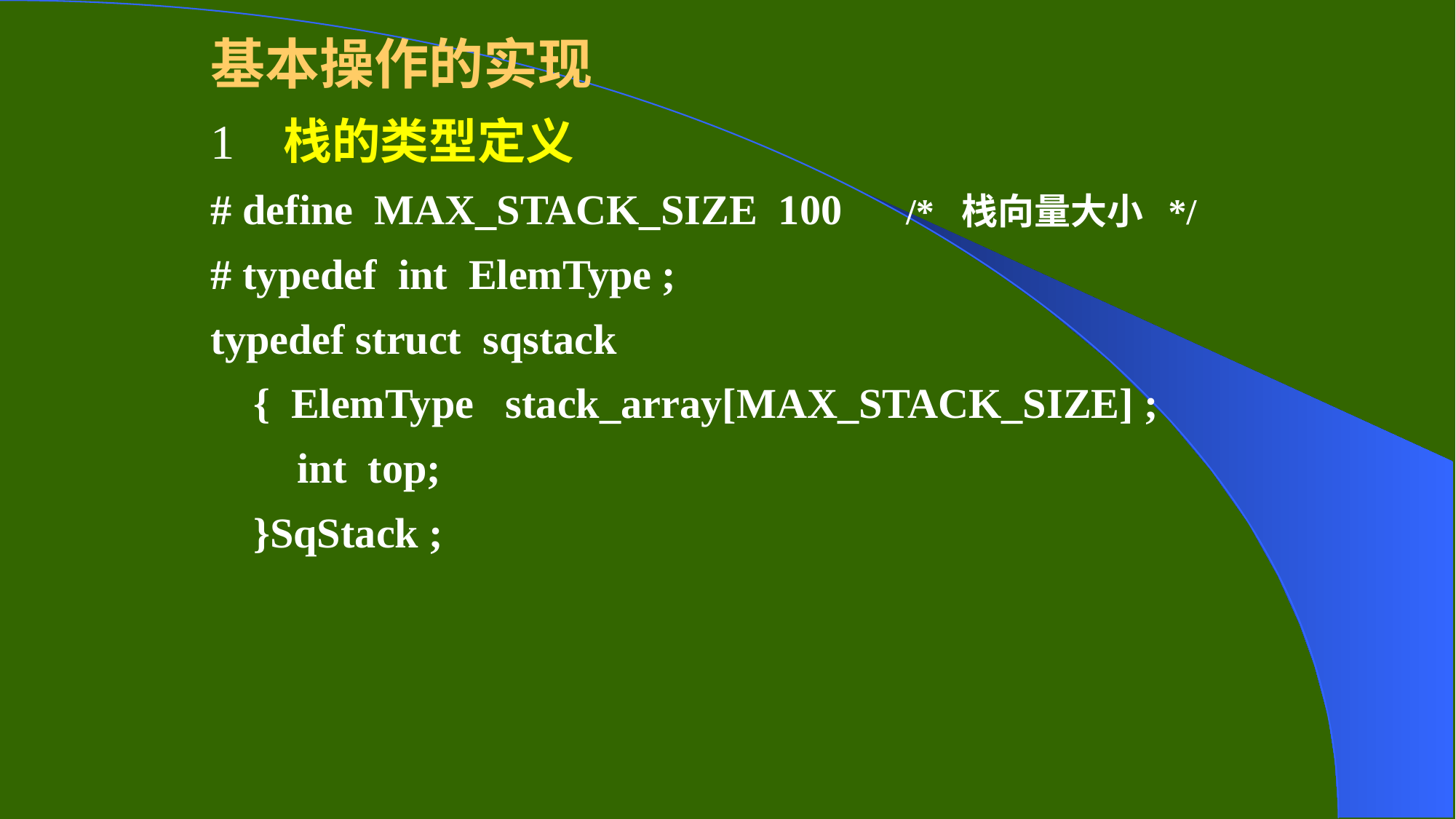

基本操作的实现
1   栈的类型定义
# define  MAX_STACK_SIZE  100      /*  栈向量大小  */
# typedef  int  ElemType ;
typedef struct  sqstack
{  ElemType   stack_array[MAX_STACK_SIZE] ;
int  top;
}SqStack ;